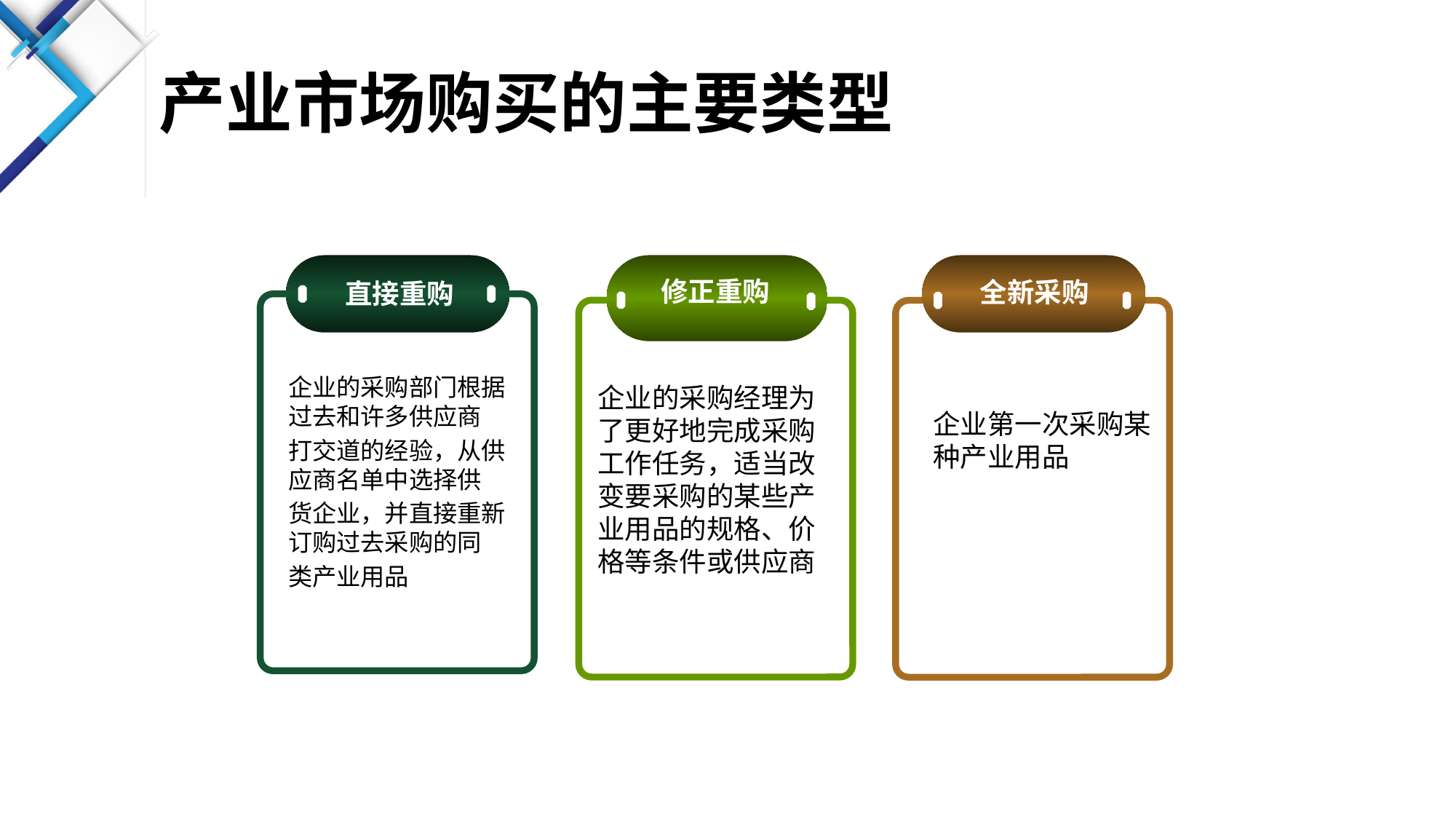

# 产业市场购买的主要类型

修正重购

企业的采购经理为了更好地完成采购工作任务，适当改变要采购的某些产业用品的规格、价格等条件或供应商

全新采购

企业第一次采购某种产业用品
直接重购

企业的采购部门根据过去和许多供应商
打交道的经验，从供应商名单中选择供
货企业，并直接重新订购过去采购的同
类产业用品